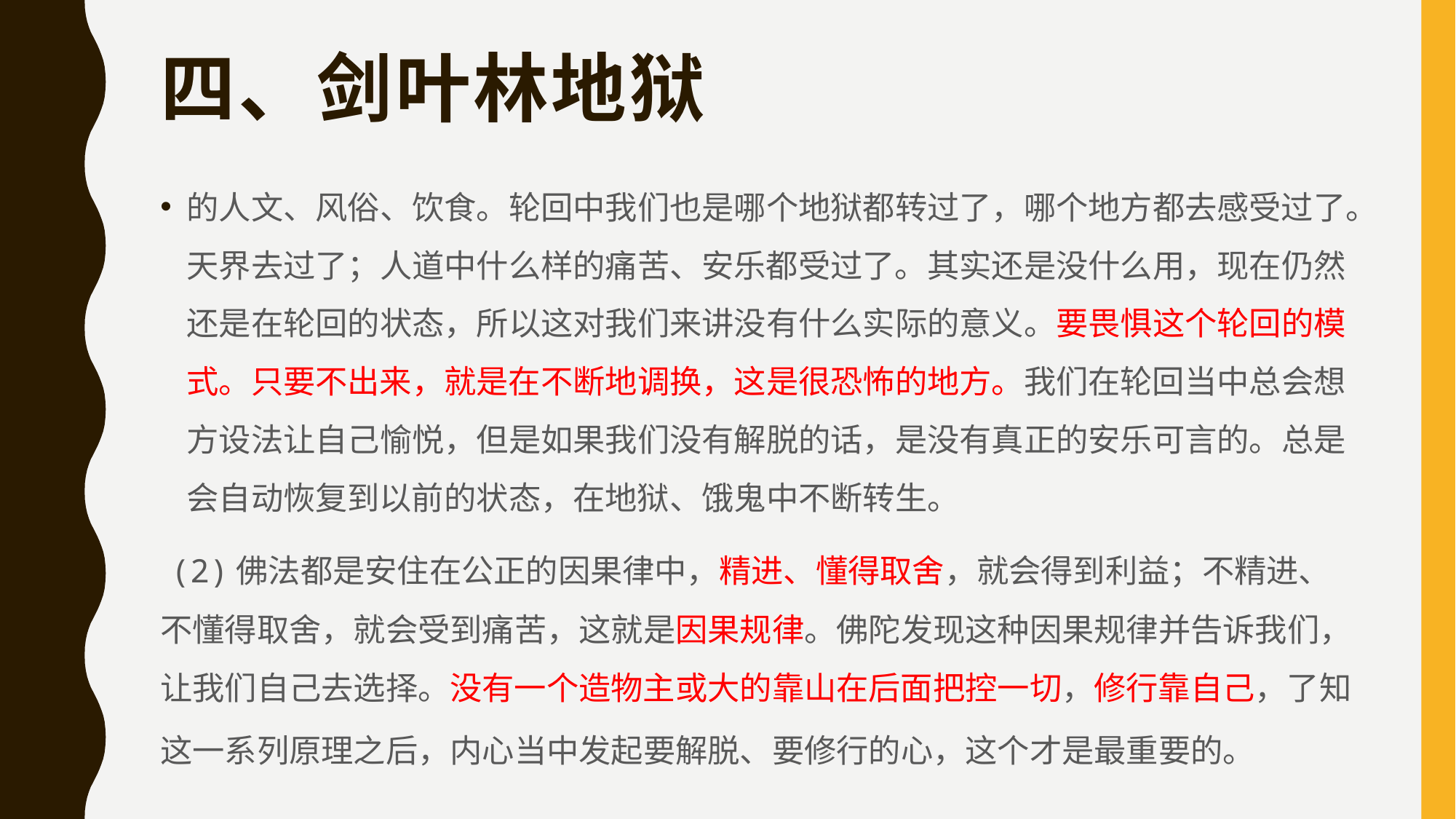

# 四、剑叶林地狱
的人文、风俗、饮食。轮回中我们也是哪个地狱都转过了，哪个地方都去感受过了。天界去过了；人道中什么样的痛苦、安乐都受过了。其实还是没什么用，现在仍然还是在轮回的状态，所以这对我们来讲没有什么实际的意义。要畏惧这个轮回的模式。只要不出来，就是在不断地调换，这是很恐怖的地方。我们在轮回当中总会想方设法让自己愉悦，但是如果我们没有解脱的话，是没有真正的安乐可言的。总是会自动恢复到以前的状态，在地狱、饿鬼中不断转生。
 (2)佛法都是安住在公正的因果律中，精进、懂得取舍，就会得到利益；不精进、不懂得取舍，就会受到痛苦，这就是因果规律。佛陀发现这种因果规律并告诉我们，让我们自己去选择。没有一个造物主或大的靠山在后面把控一切，修行靠自己，了知这一系列原理之后，内心当中发起要解脱、要修行的心，这个才是最重要的。